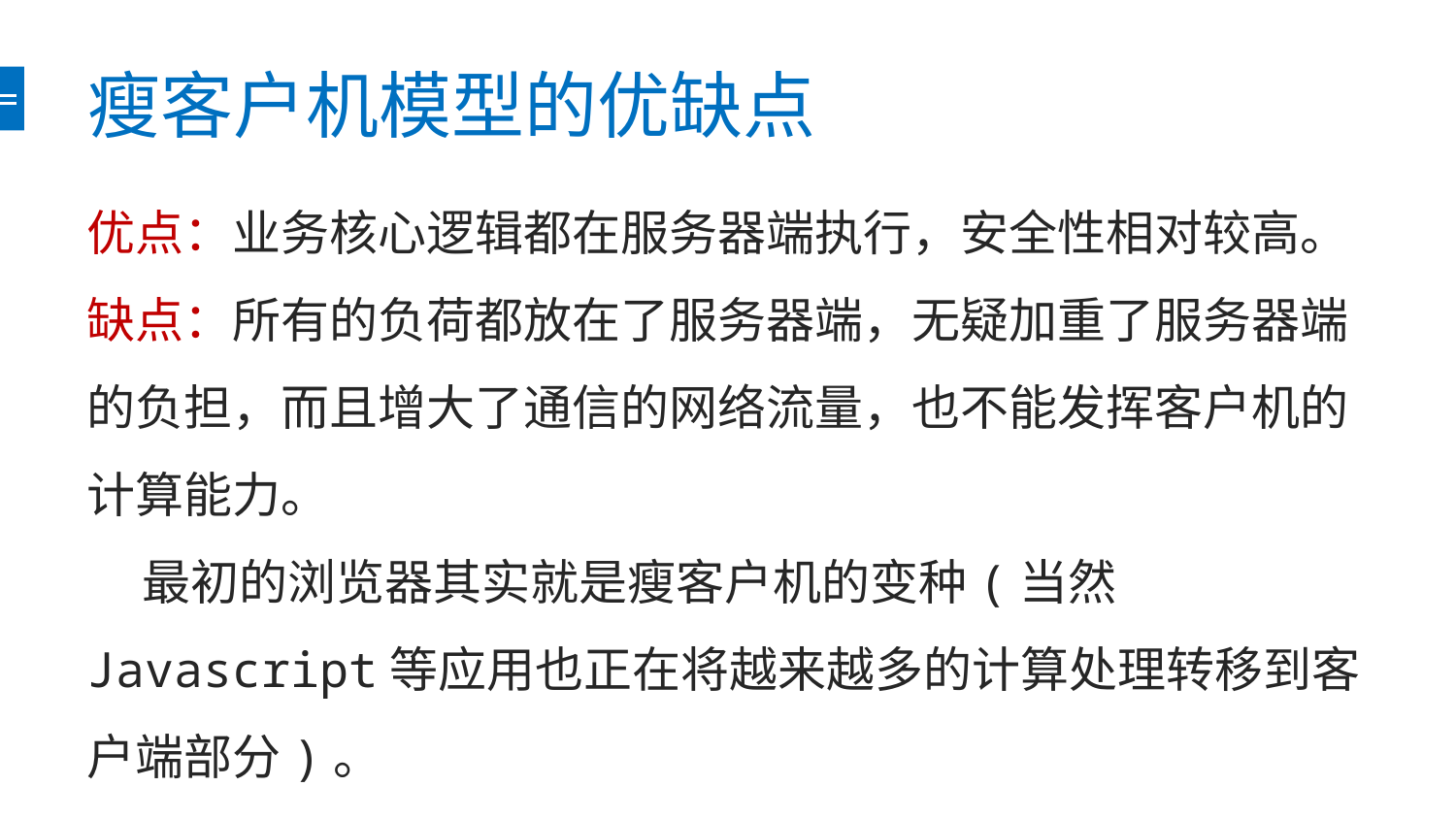

# 瘦客户机模型的优缺点
优点：业务核心逻辑都在服务器端执行，安全性相对较高。
缺点：所有的负荷都放在了服务器端，无疑加重了服务器端的负担，而且增大了通信的网络流量，也不能发挥客户机的计算能力。
    最初的浏览器其实就是瘦客户机的变种(当然Javascript等应用也正在将越来越多的计算处理转移到客户端部分)。